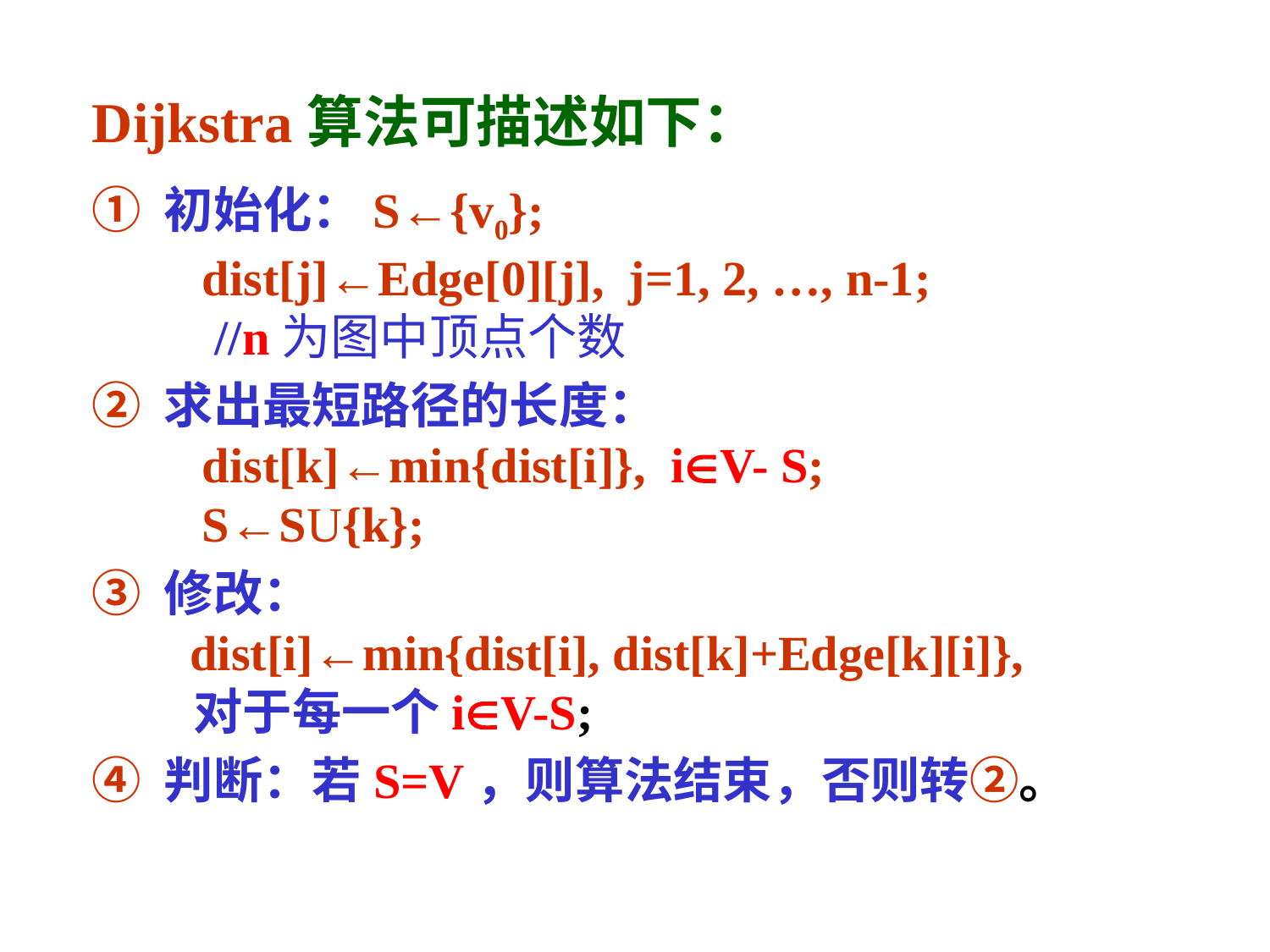

# Dijkstra算法可描述如下：
① 初始化：S←{v0};
         dist[j]←Edge[0][j],  j=1, 2, …, n-1;
          //n为图中顶点个数
② 求出最短路径的长度：
         dist[k]←min{dist[i]},  i∈V- S;
         S←SU{k};
③ 修改：
        dist[i]←min{dist[i], dist[k]+Edge[k][i]},
        对于每一个i∈V-S;
④ 判断：若S=V，则算法结束，否则转②。
138